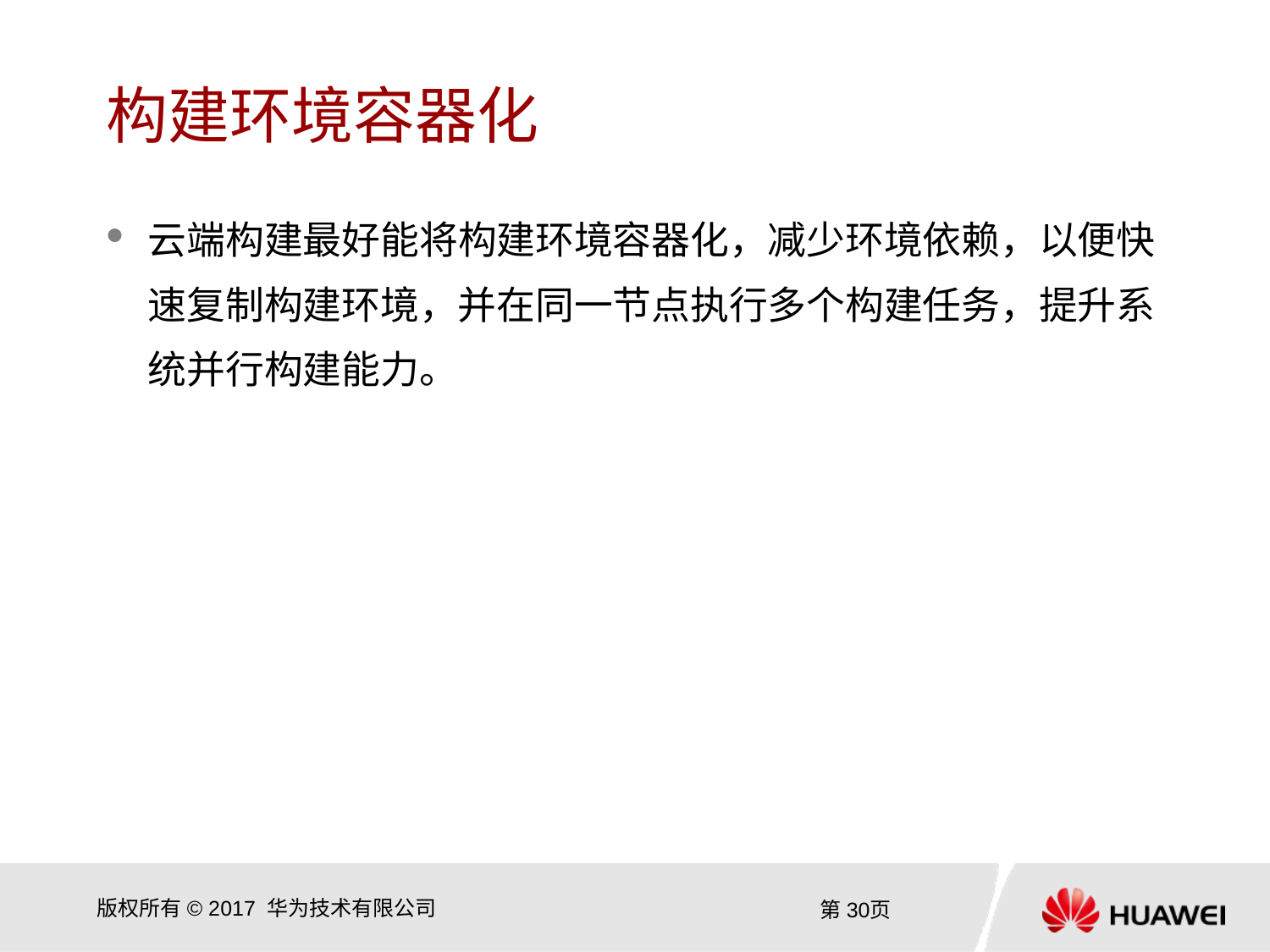

# 构建环境容器化
云端构建最好能将构建环境容器化，减少环境依赖，以便快速复制构建环境，并在同一节点执行多个构建任务，提升系统并行构建能力。